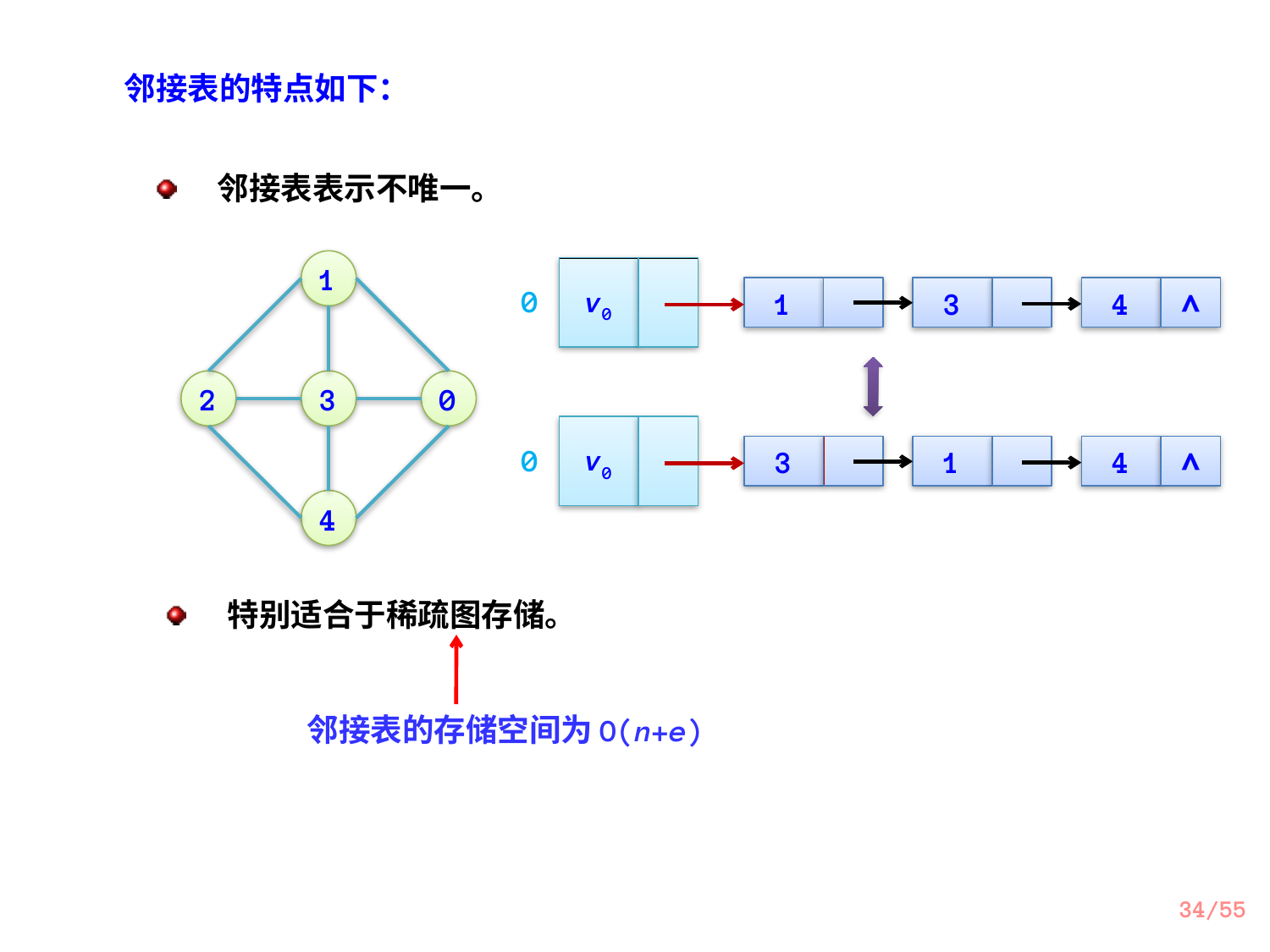

邻接表的特点如下：
邻接表表示不唯一。
1
2
3
0
4
v0

1

3

4
∧
0

v0

3

1

4
∧
0
特别适合于稀疏图存储。
邻接表的存储空间为O(n+e)
34/55